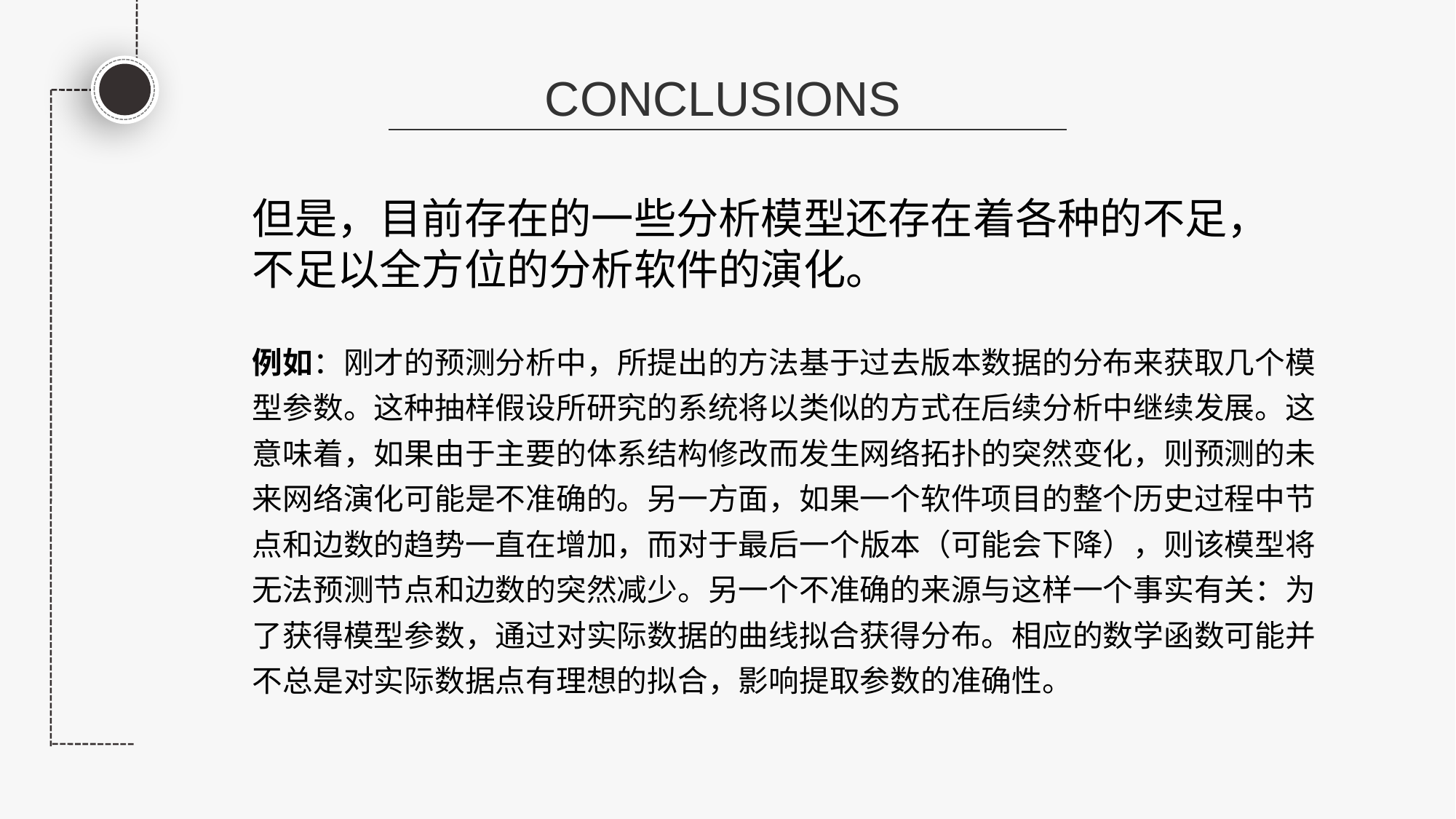

CONCLUSIONS

但是，目前存在的一些分析模型还存在着各种的不足，不足以全方位的分析软件的演化。
例如：刚才的预测分析中，所提出的方法基于过去版本数据的分布来获取几个模型参数。这种抽样假设所研究的系统将以类似的方式在后续分析中继续发展。这意味着，如果由于主要的体系结构修改而发生网络拓扑的突然变化，则预测的未来网络演化可能是不准确的。另一方面，如果一个软件项目的整个历史过程中节点和边数的趋势一直在增加，而对于最后一个版本（可能会下降），则该模型将无法预测节点和边数的突然减少。另一个不准确的来源与这样一个事实有关：为了获得模型参数，通过对实际数据的曲线拟合获得分布。相应的数学函数可能并不总是对实际数据点有理想的拟合，影响提取参数的准确性。